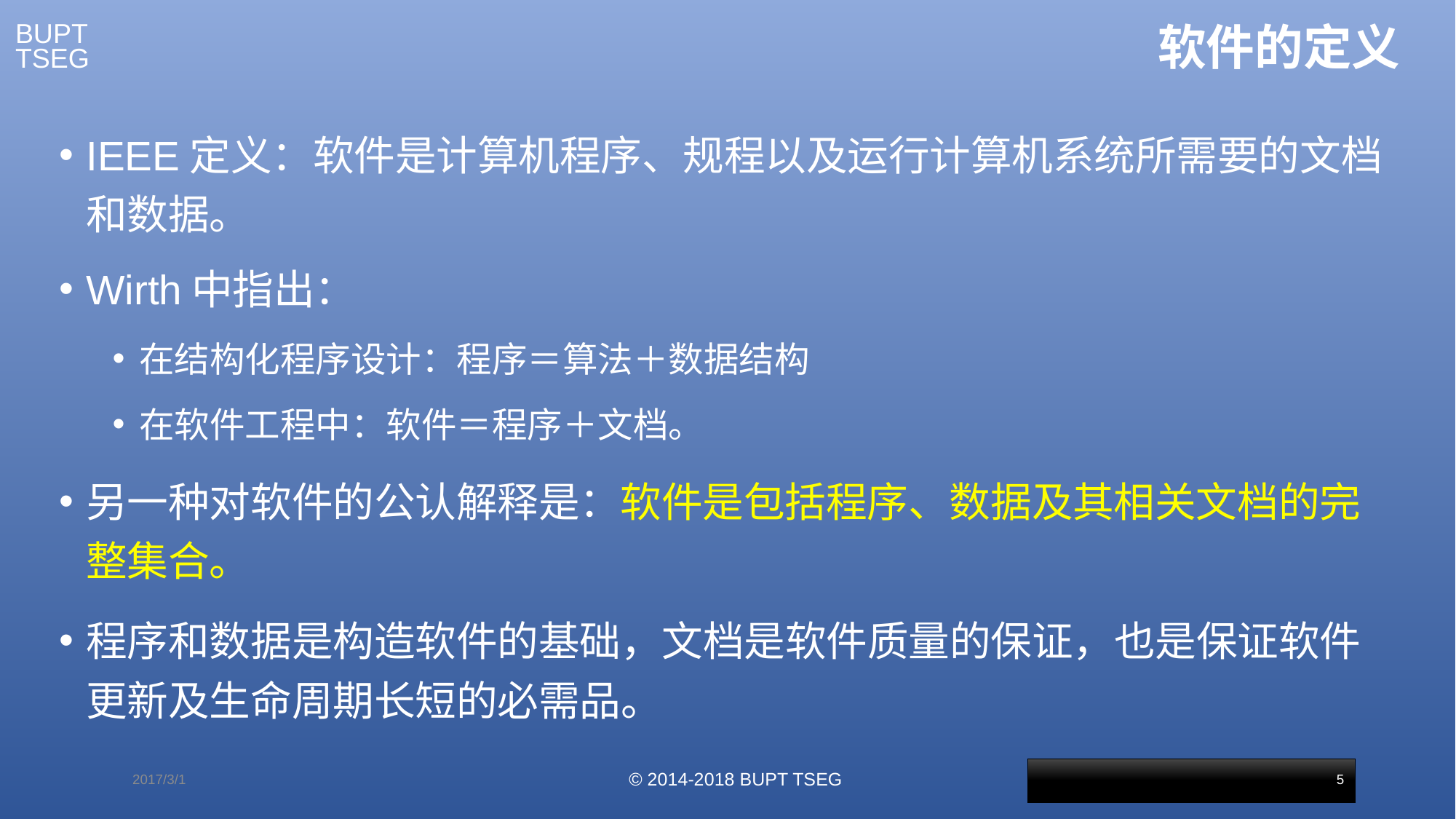

# 软件的定义
IEEE定义：软件是计算机程序、规程以及运行计算机系统所需要的文档和数据。
Wirth中指出：
在结构化程序设计：程序＝算法＋数据结构
在软件工程中：软件＝程序＋文档。
另一种对软件的公认解释是：软件是包括程序、数据及其相关文档的完整集合。
程序和数据是构造软件的基础，文档是软件质量的保证，也是保证软件更新及生命周期长短的必需品。
2017/3/1
© 2014-2018 BUPT TSEG
5